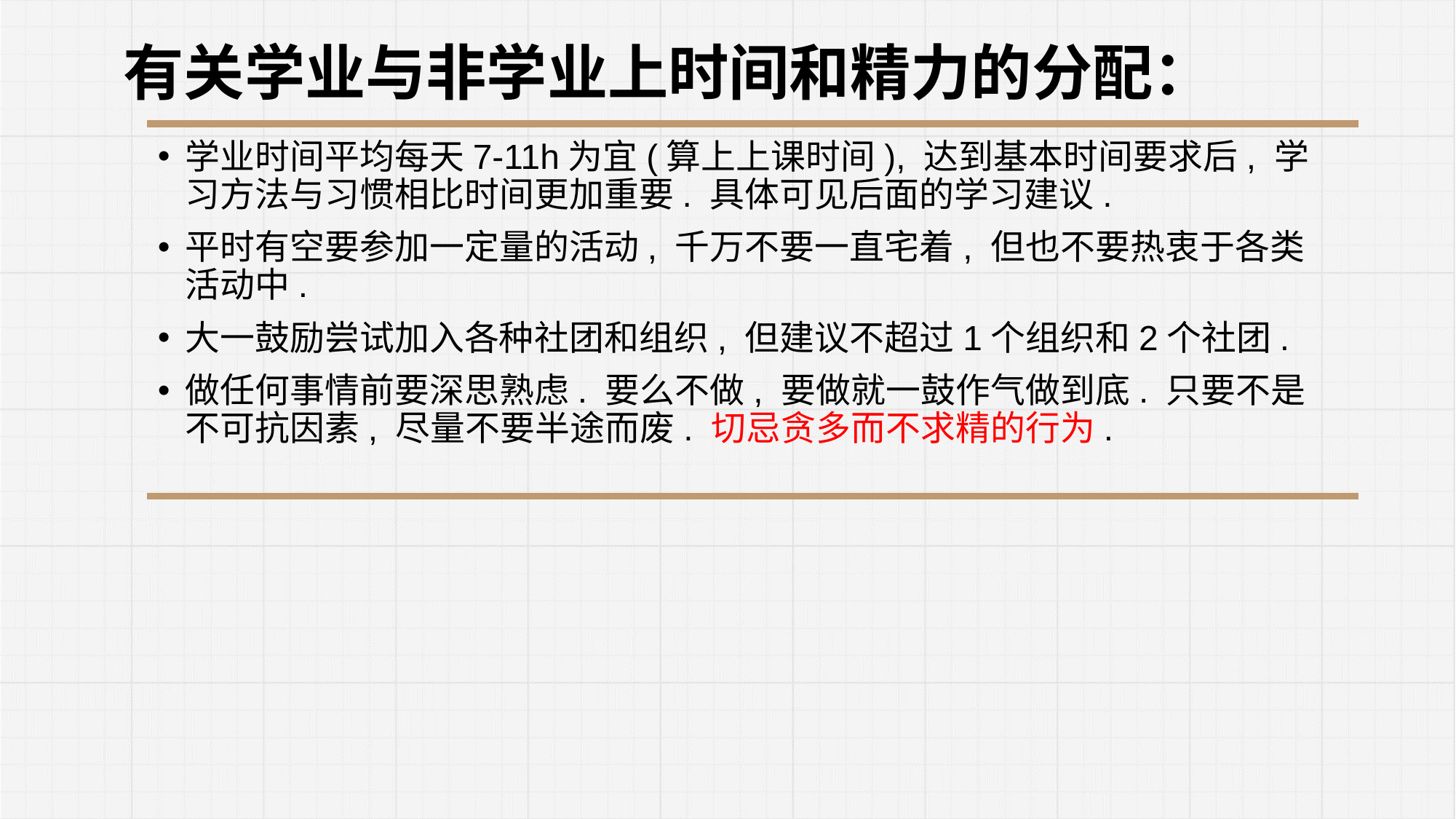

有关学业与非学业上时间和精力的分配：
学业时间平均每天7-11h为宜(算上上课时间), 达到基本时间要求后, 学习方法与习惯相比时间更加重要. 具体可见后面的学习建议.
平时有空要参加一定量的活动, 千万不要一直宅着, 但也不要热衷于各类活动中.
大一鼓励尝试加入各种社团和组织, 但建议不超过1个组织和2个社团.
做任何事情前要深思熟虑. 要么不做, 要做就一鼓作气做到底. 只要不是不可抗因素, 尽量不要半途而废. 切忌贪多而不求精的行为.